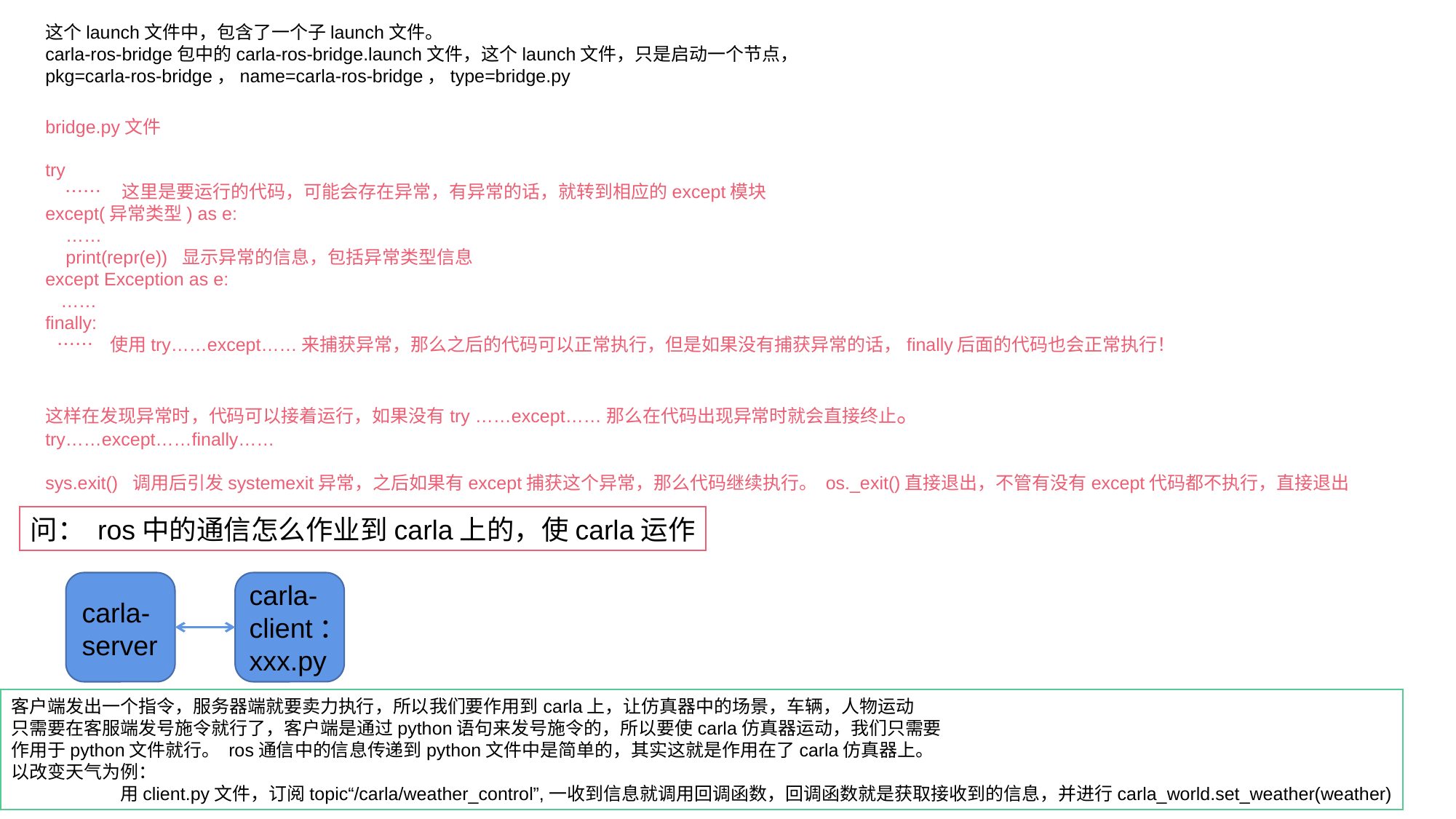

这个launch文件中，包含了一个子launch文件。
carla-ros-bridge包中的carla-ros-bridge.launch文件，这个launch文件，只是启动一个节点，
pkg=carla-ros-bridge，name=carla-ros-bridge，type=bridge.py

bridge.py文件

try
     ……    这里是要运行的代码，可能会存在异常，有异常的话，就转到相应的except模块
except(异常类型) as e:
    ……
    print(repr(e))  显示异常的信息，包括异常类型信息
except Exception as e:
   ……
finally:
   ……   使用try……except……来捕获异常，那么之后的代码可以正常执行，但是如果没有捕获异常的话，finally后面的代码也会正常执行！

这样在发现异常时，代码可以接着运行，如果没有try ……except……那么在代码出现异常时就会直接终止。
try……except……finally……

sys.exit()  调用后引发systemexit异常，之后如果有except捕获这个异常，那么代码继续执行。 os._exit()直接退出，不管有没有except代码都不执行，直接退出
问： ros中的通信怎么作业到carla上的，使carla运作

carla-
client：
xxx.py
carla-
server
客户端发出一个指令，服务器端就要卖力执行，所以我们要作用到carla上，让仿真器中的场景，车辆，人物运动
只需要在客服端发号施令就行了，客户端是通过python语句来发号施令的，所以要使carla仿真器运动，我们只需要
作用于python文件就行。 ros通信中的信息传递到python文件中是简单的，其实这就是作用在了carla仿真器上。
以改变天气为例：
	用client.py文件，订阅topic“/carla/weather_control”,一收到信息就调用回调函数，回调函数就是获取接收到的信息，并进行carla_world.set_weather(weather)